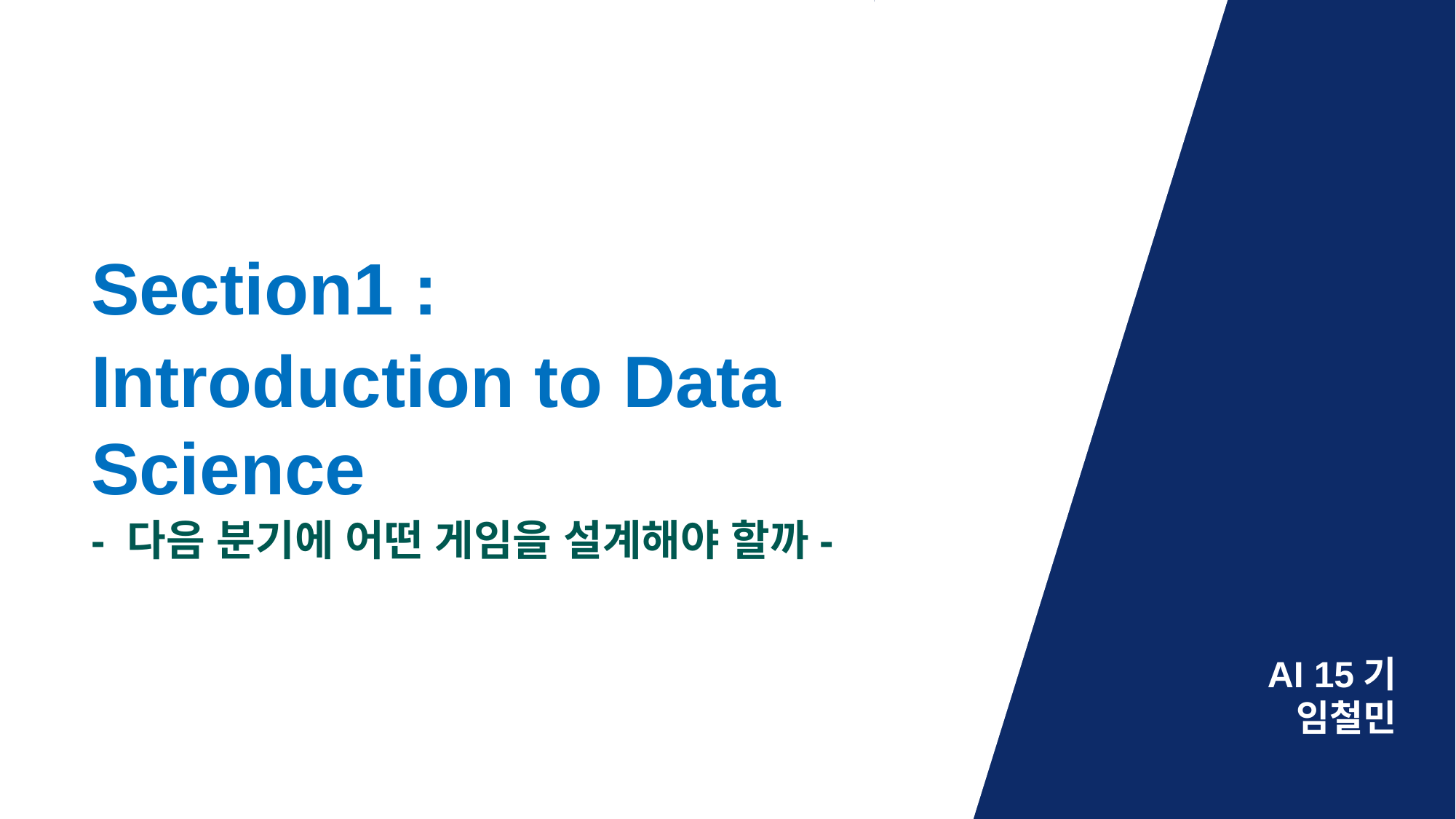

Section1 :
Introduction to Data Science
- 다음 분기에 어떤 게임을 설계해야 할까-
AI 15기 임철민